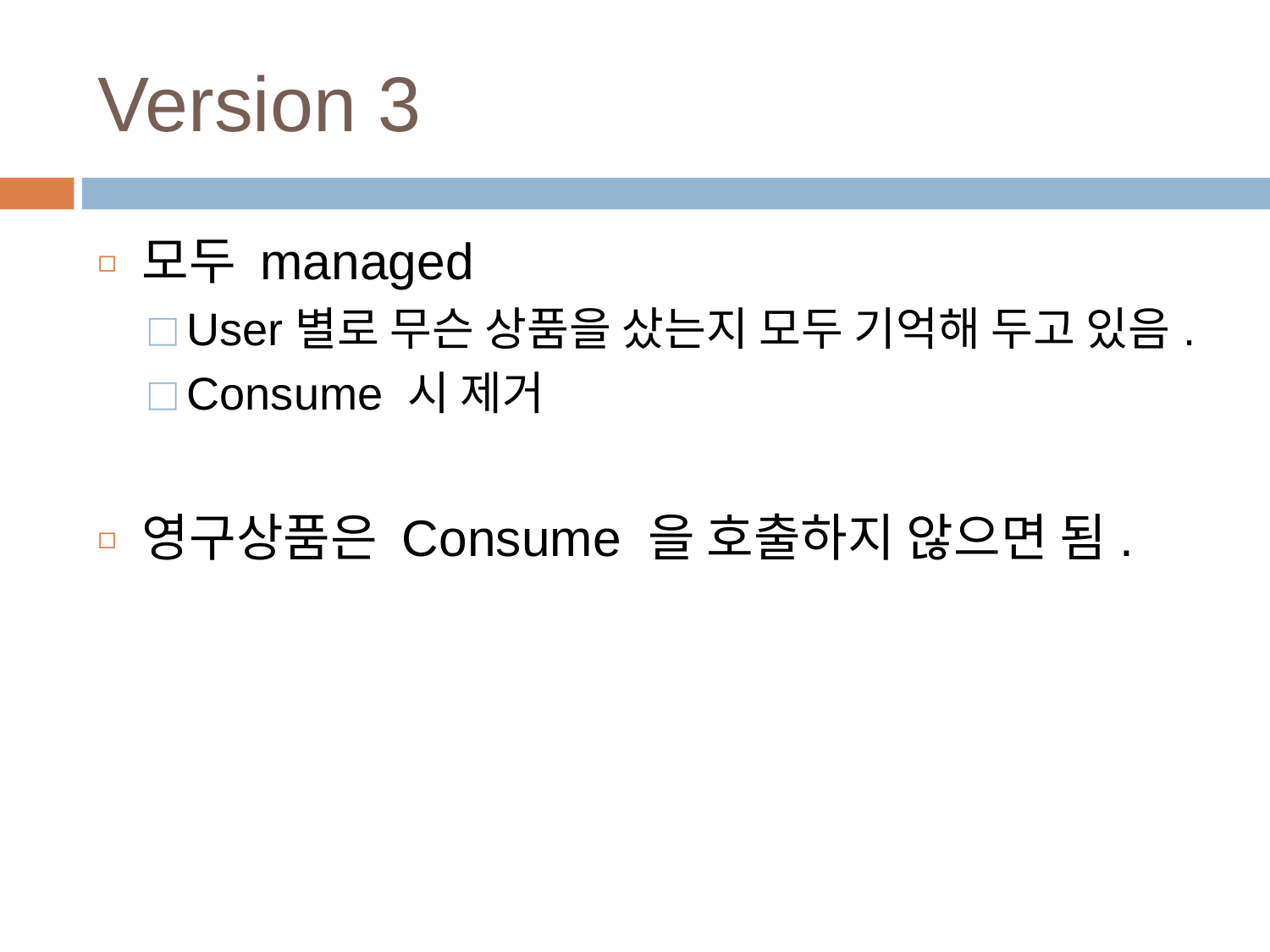

# Version 3
모두 managed
User별로 무슨 상품을 샀는지 모두 기억해 두고 있음.
Consume 시 제거

영구상품은 Consume 을 호출하지 않으면 됨.